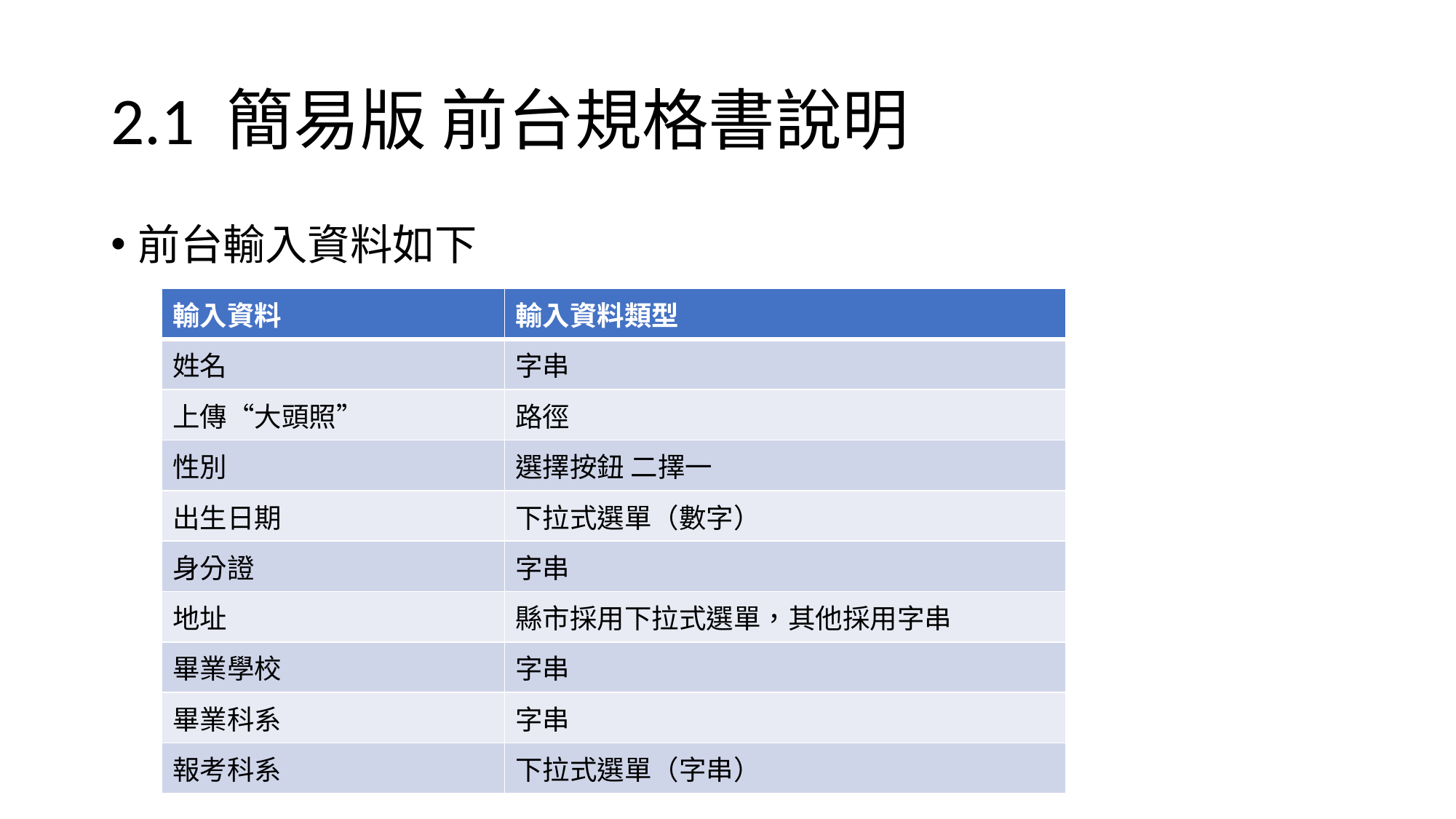

# 2.1 簡易版 前台規格書說明
前台輸入資料如下

| 輸入資料 | 輸入資料類型 |
| --- | --- |
| 姓名 | 字串 |
| 上傳“大頭照” | 路徑 |
| 性別 | 選擇按鈕 二擇一 |
| 出生日期 | 下拉式選單（數字） |
| 身分證 | 字串 |
| 地址 | 縣市採用下拉式選單，其他採用字串 |
| 畢業學校 | 字串 |
| 畢業科系 | 字串 |
| 報考科系 | 下拉式選單（字串） |